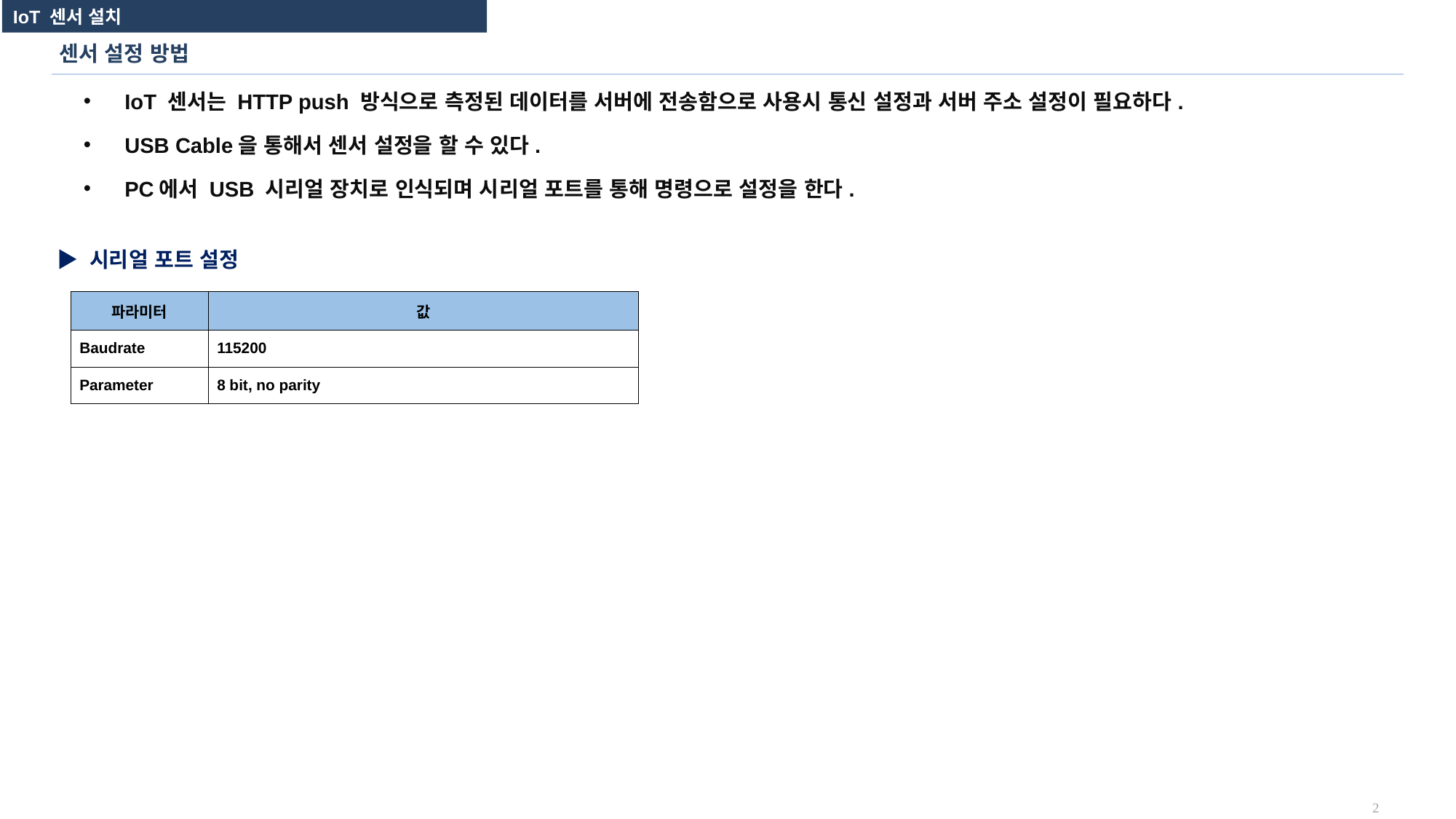

IoT 센서 설치
# 센서 설정 방법
IoT 센서는 HTTP push 방식으로 측정된 데이터를 서버에 전송함으로 사용시 통신 설정과 서버 주소 설정이 필요하다.
USB Cable을 통해서 센서 설정을 할 수 있다.
PC에서 USB 시리얼 장치로 인식되며 시리얼 포트를 통해 명령으로 설정을 한다.

▶ 시리얼 포트 설정
| 파라미터 | 값 |
| --- | --- |
| Baudrate | 115200 |
| Parameter | 8 bit, no parity |

2